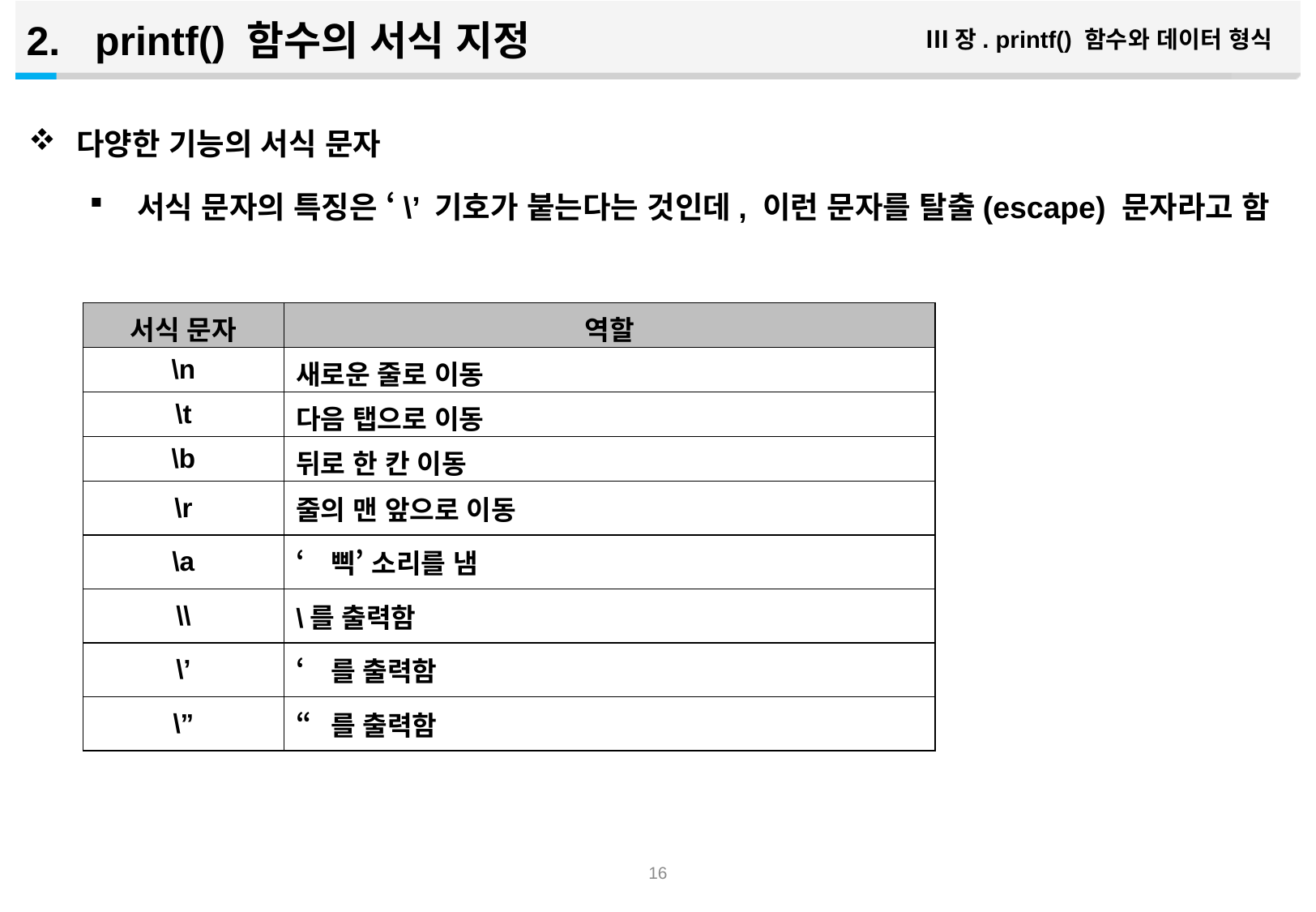

printf() 함수의 서식 지정
Ⅲ장. printf() 함수와 데이터 형식
다양한 기능의 서식 문자
서식 문자의 특징은 ‘\’ 기호가 붙는다는 것인데, 이런 문자를 탈출(escape) 문자라고 함
| 서식 문자 | 역할 |
| --- | --- |
| \n | 새로운 줄로 이동 |
| \t | 다음 탭으로 이동 |
| \b | 뒤로 한 칸 이동 |
| \r | 줄의 맨 앞으로 이동 |
| \a | ‘삑’ 소리를 냄 |
| \\ | \를 출력함 |
| \’ | ‘를 출력함 |
| \” | “를 출력함 |
16